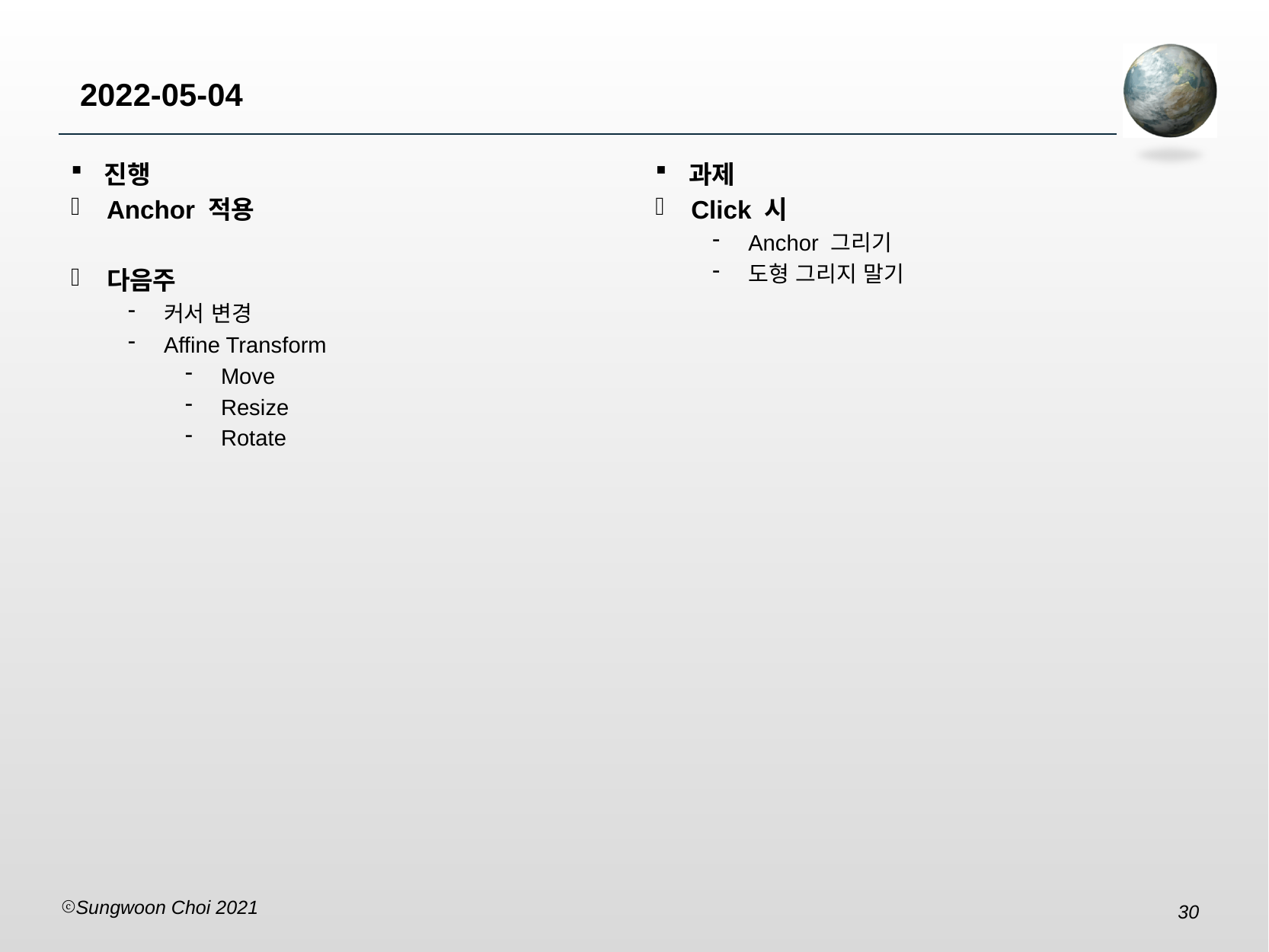

# 2022-05-04
진행
Anchor 적용

다음주
커서 변경
Affine Transform
Move
Resize
Rotate
과제
Click 시
Anchor 그리기
도형 그리지 말기

Sungwoon Choi 2021
30